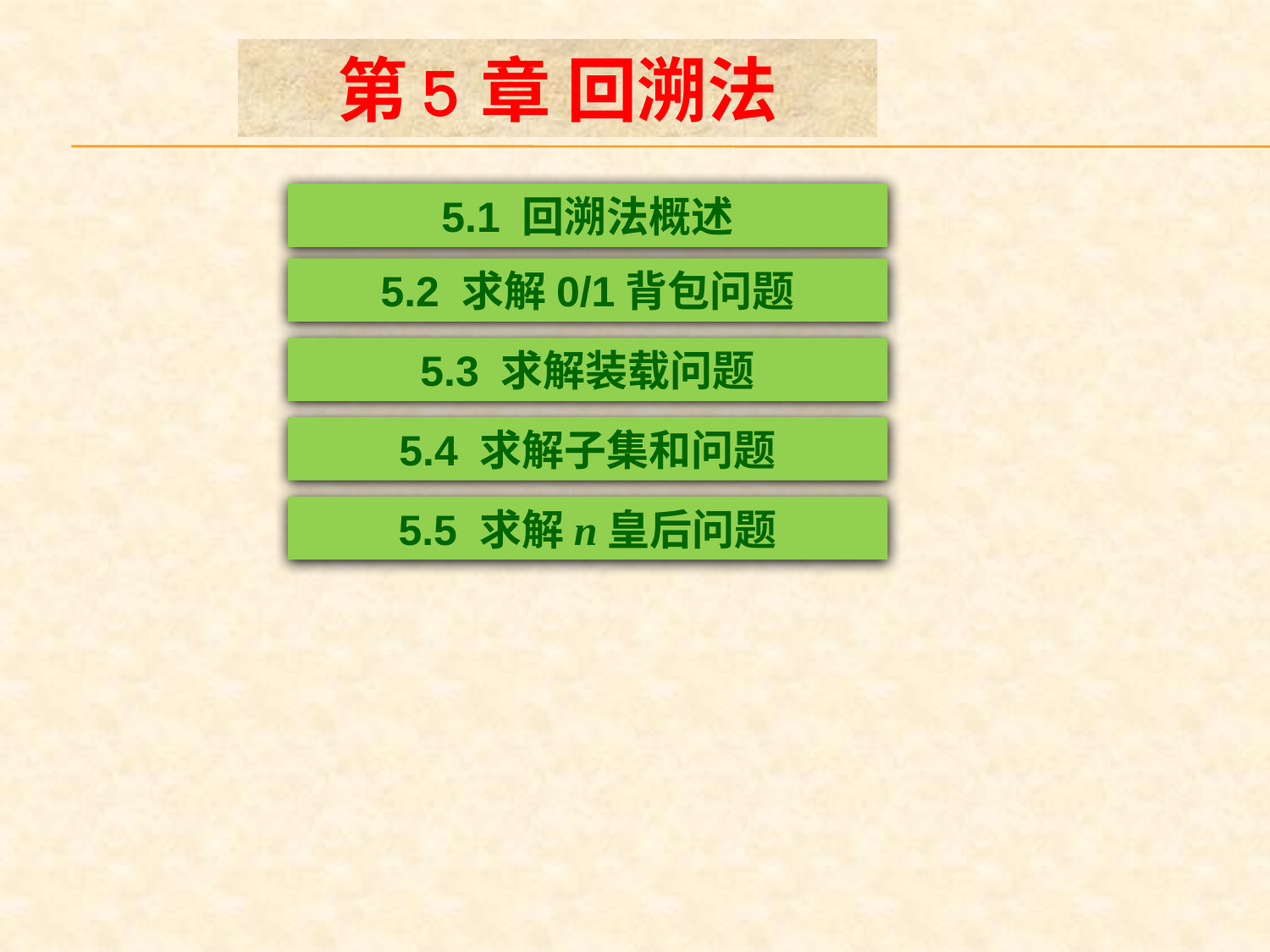

第5章 回溯法
5.1 回溯法概述
5.2 求解0/1背包问题
5.3 求解装载问题
5.4 求解子集和问题
5.5 求解n皇后问题